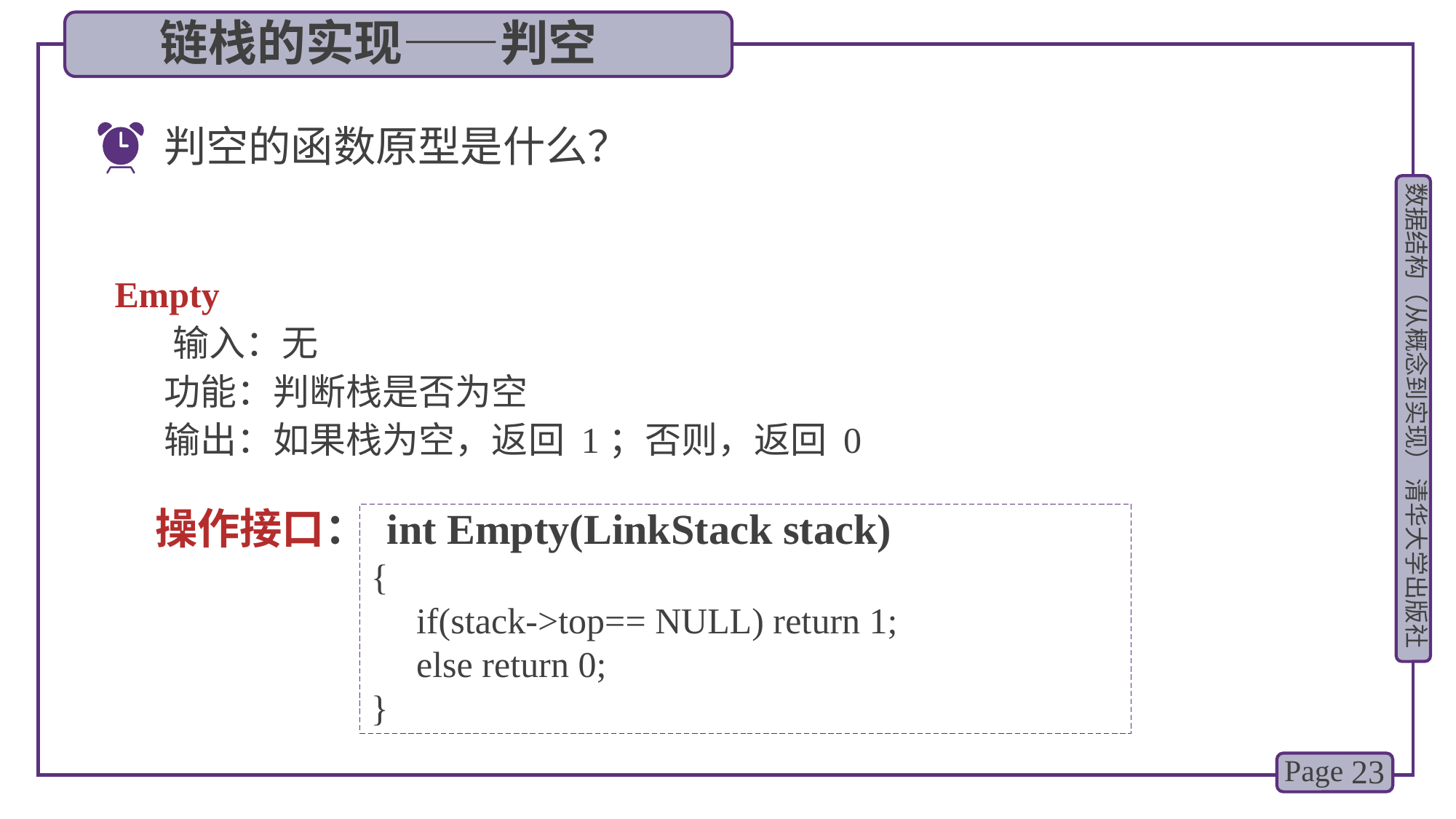

链栈的实现——判空

判空的函数原型是什么？

Empty
      输入：无
     功能：判断栈是否为空
     输出：如果栈为空，返回 1；否则，返回 0
操作接口： int Empty(LinkStack stack)

{
     if(stack->top== NULL) return 1;
     else return 0;
}